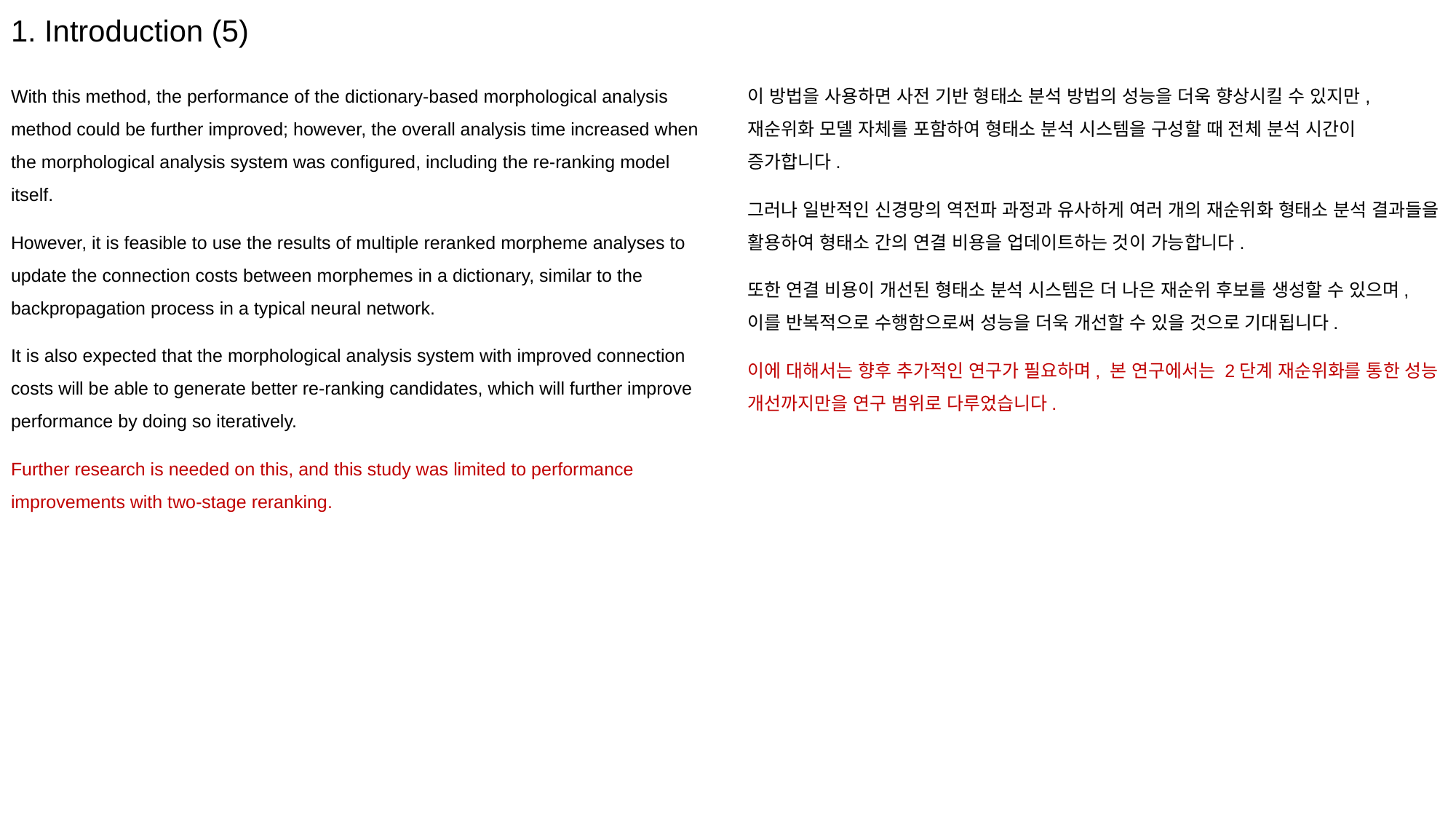

# 1. Introduction (5)
With this method, the performance of the dictionary-based morphological analysis method could be further improved; however, the overall analysis time increased when the morphological analysis system was configured, including the re-ranking model itself.
However, it is feasible to use the results of multiple reranked morpheme analyses to update the connection costs between morphemes in a dictionary, similar to the backpropagation process in a typical neural network.
It is also expected that the morphological analysis system with improved connection costs will be able to generate better re-ranking candidates, which will further improve performance by doing so iteratively.
Further research is needed on this, and this study was limited to performance improvements with two-stage reranking.
이 방법을 사용하면 사전 기반 형태소 분석 방법의 성능을 더욱 향상시킬 수 있지만, 재순위화 모델 자체를 포함하여 형태소 분석 시스템을 구성할 때 전체 분석 시간이 증가합니다.
그러나 일반적인 신경망의 역전파 과정과 유사하게 여러 개의 재순위화 형태소 분석 결과들을 활용하여 형태소 간의 연결 비용을 업데이트하는 것이 가능합니다.
또한 연결 비용이 개선된 형태소 분석 시스템은 더 나은 재순위 후보를 생성할 수 있으며, 이를 반복적으로 수행함으로써 성능을 더욱 개선할 수 있을 것으로 기대됩니다.
이에 대해서는 향후 추가적인 연구가 필요하며, 본 연구에서는 2단계 재순위화를 통한 성능 개선까지만을 연구 범위로 다루었습니다.